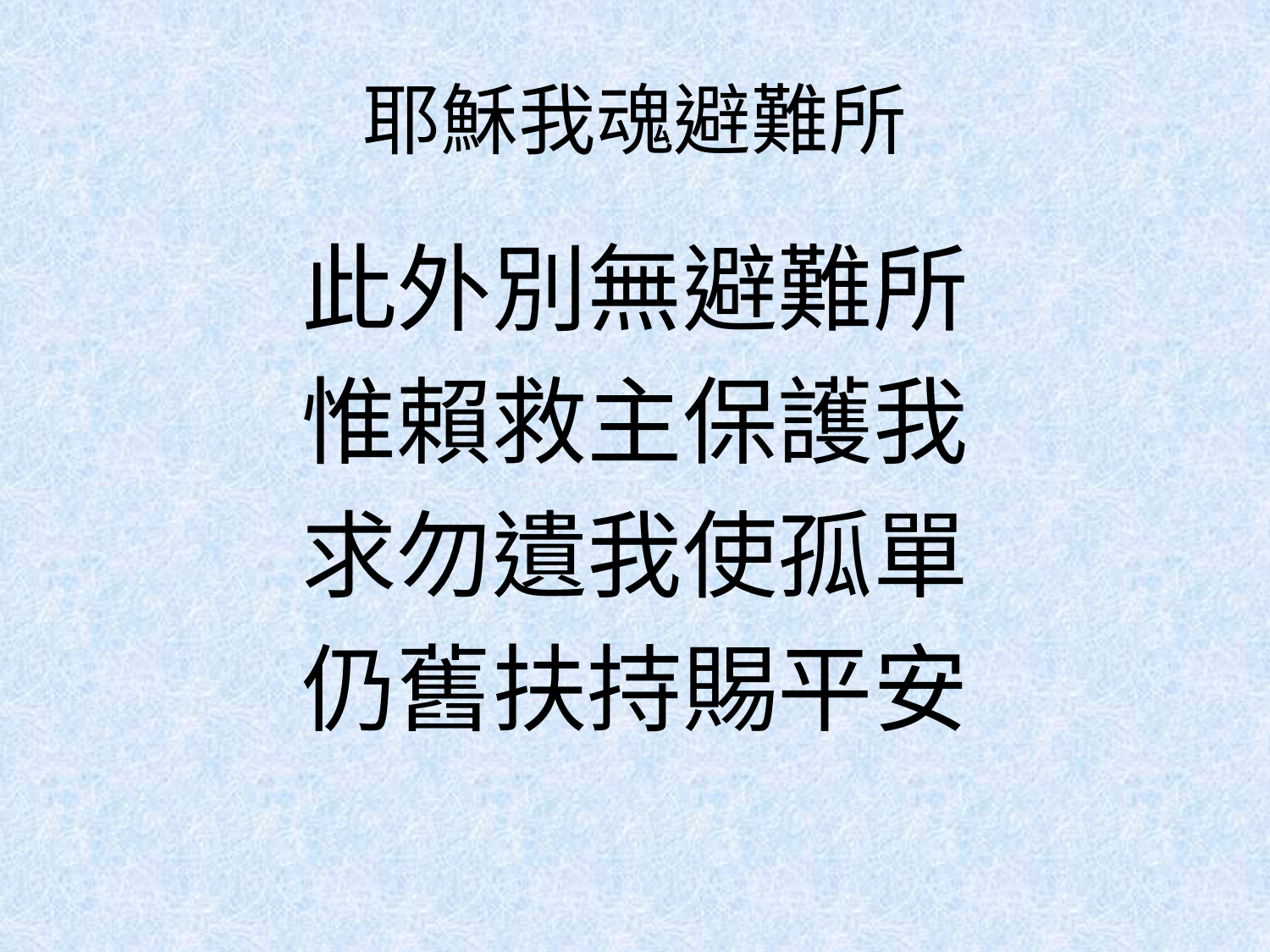

# 耶穌我魂避難所
此外別無避難所
惟賴救主保護我
求勿遺我使孤單
仍舊扶持賜平安